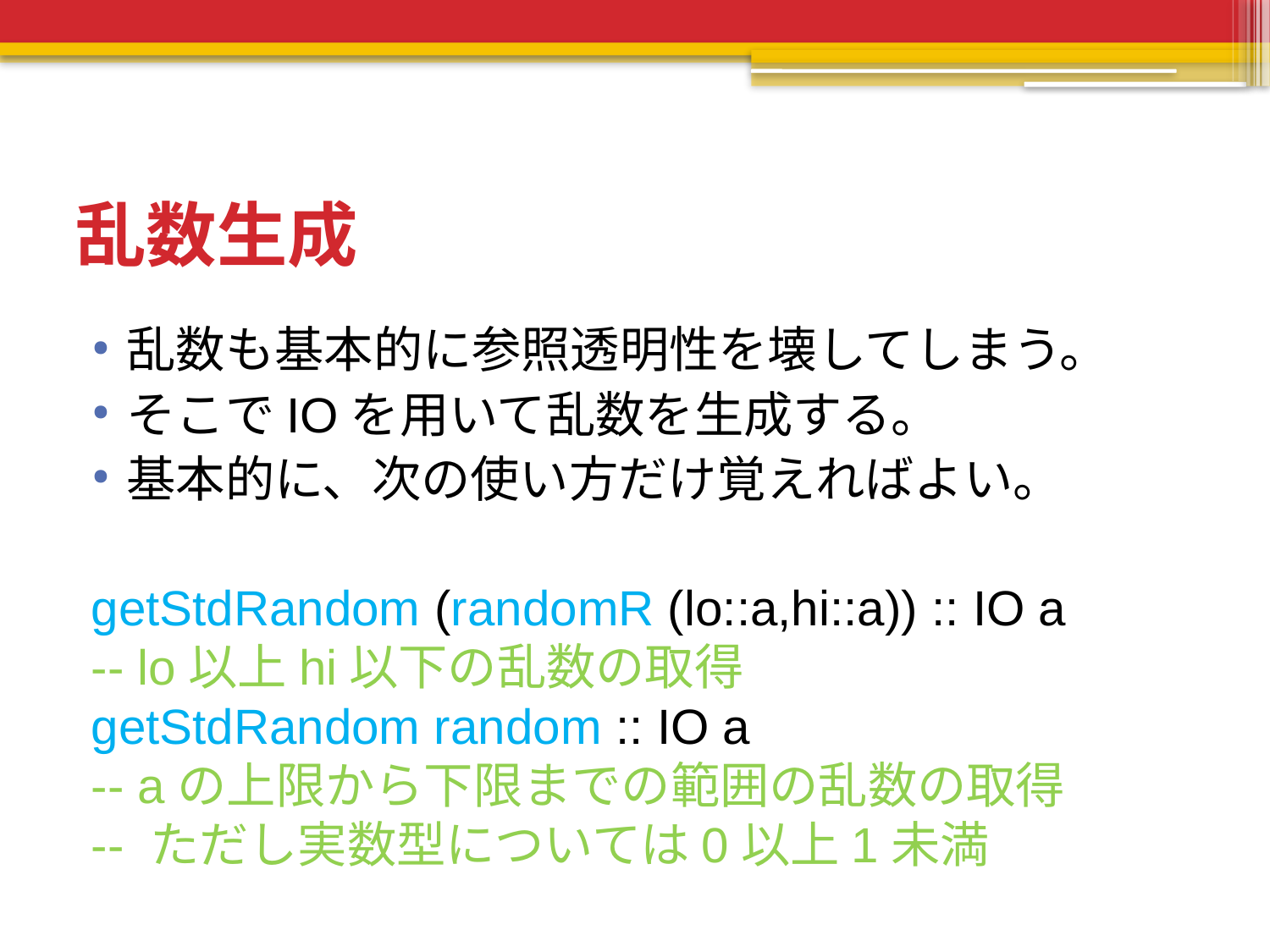

# 乱数生成
乱数も基本的に参照透明性を壊してしまう。
そこでIOを用いて乱数を生成する。
基本的に、次の使い方だけ覚えればよい。

getStdRandom (randomR (lo::a,hi::a)) :: IO a
-- lo以上hi以下の乱数の取得
getStdRandom random :: IO a
-- aの上限から下限までの範囲の乱数の取得
-- ただし実数型については0以上1未満